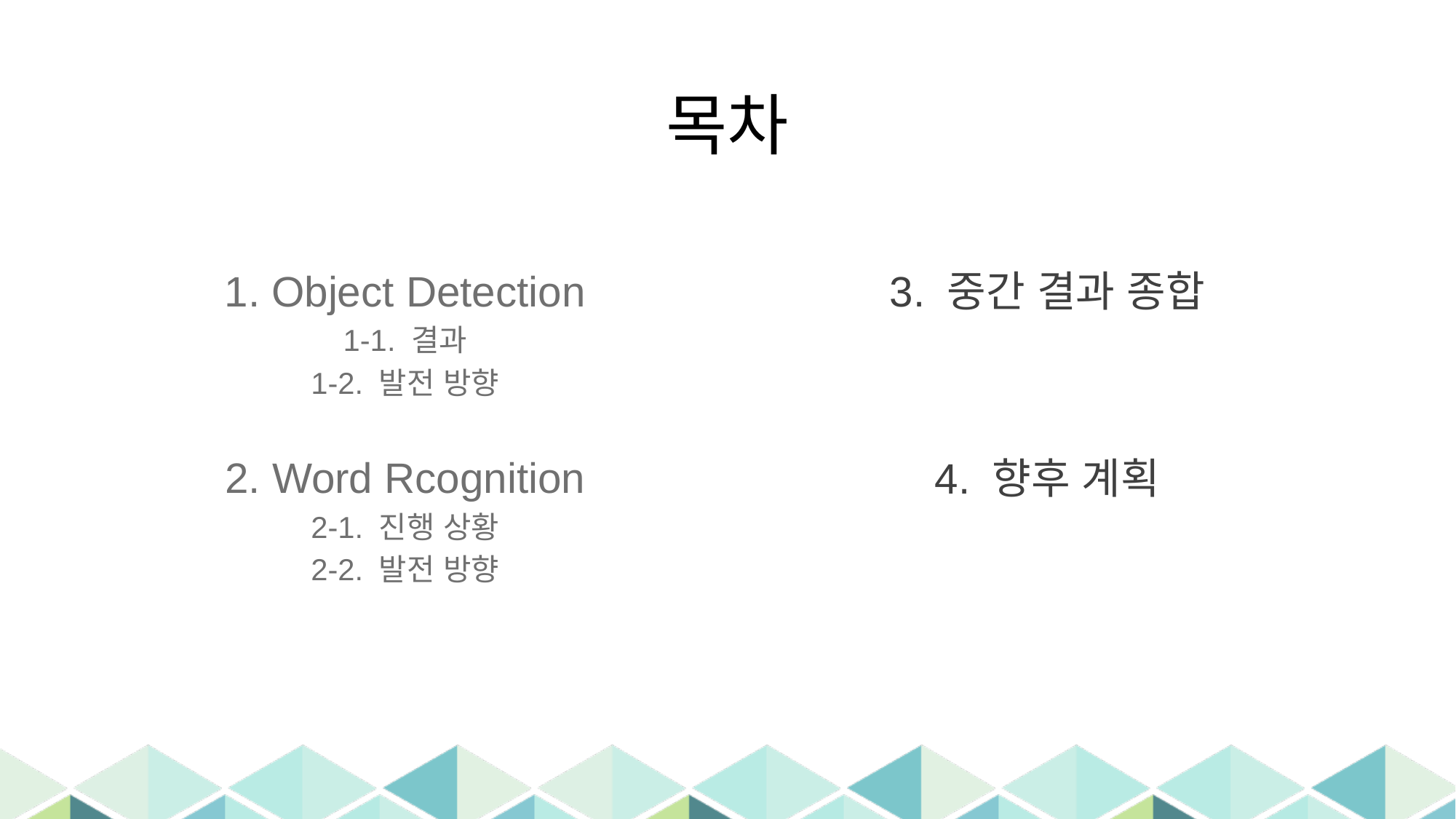

# 목차
1. Object Detection
1-1. 결과
1-2. 발전 방향

2. Word Rcognition
2-1. 진행 상황
2-2. 발전 방향

3. 중간 결과 종합

4. 향후 계획